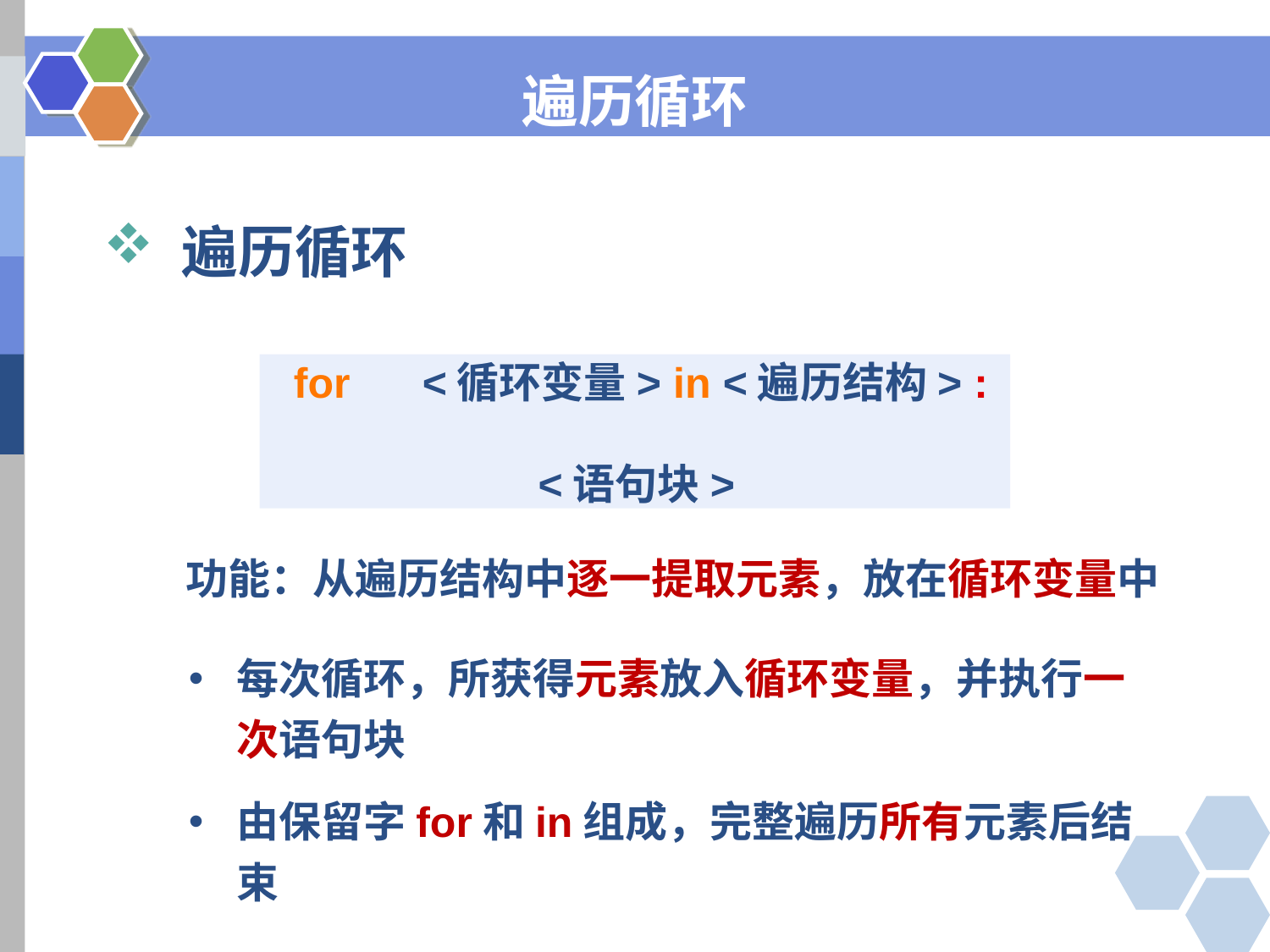

遍历循环

 遍历循环
for	<循环变量> in <遍历结构> :

<语句块>
功能：从遍历结构中逐一提取元素，放在循环变量中
每次循环，所获得元素放入循环变量，并执行一次语句块
由保留字for和in组成，完整遍历所有元素后结束